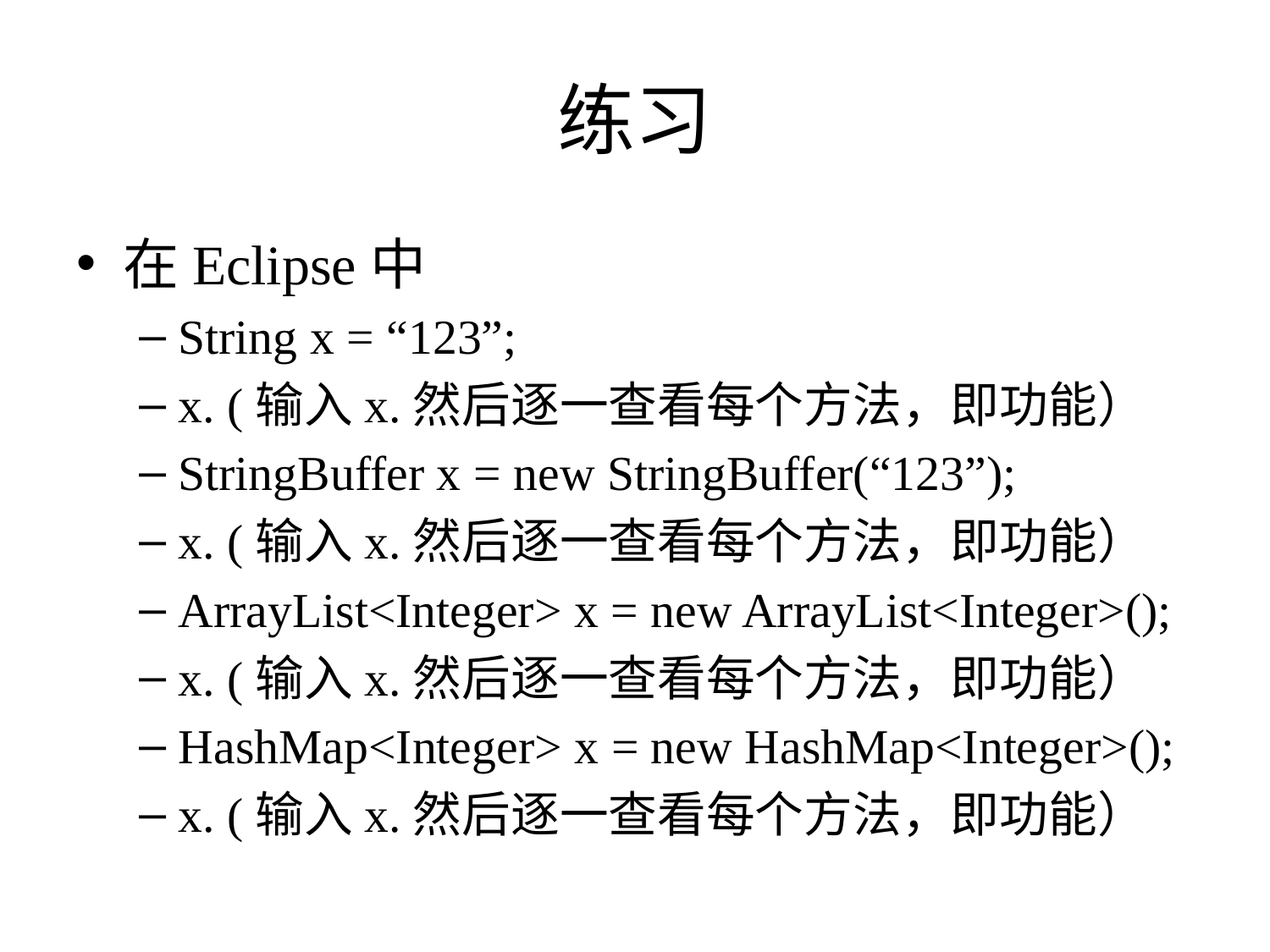

# 练习
在Eclipse中
String x = “123”;
x. (输入x.然后逐一查看每个方法，即功能）
StringBuffer x = new StringBuffer(“123”);
x. (输入x.然后逐一查看每个方法，即功能）
ArrayList<Integer> x = new ArrayList<Integer>();
x. (输入x.然后逐一查看每个方法，即功能）
HashMap<Integer> x = new HashMap<Integer>();
x. (输入x.然后逐一查看每个方法，即功能）